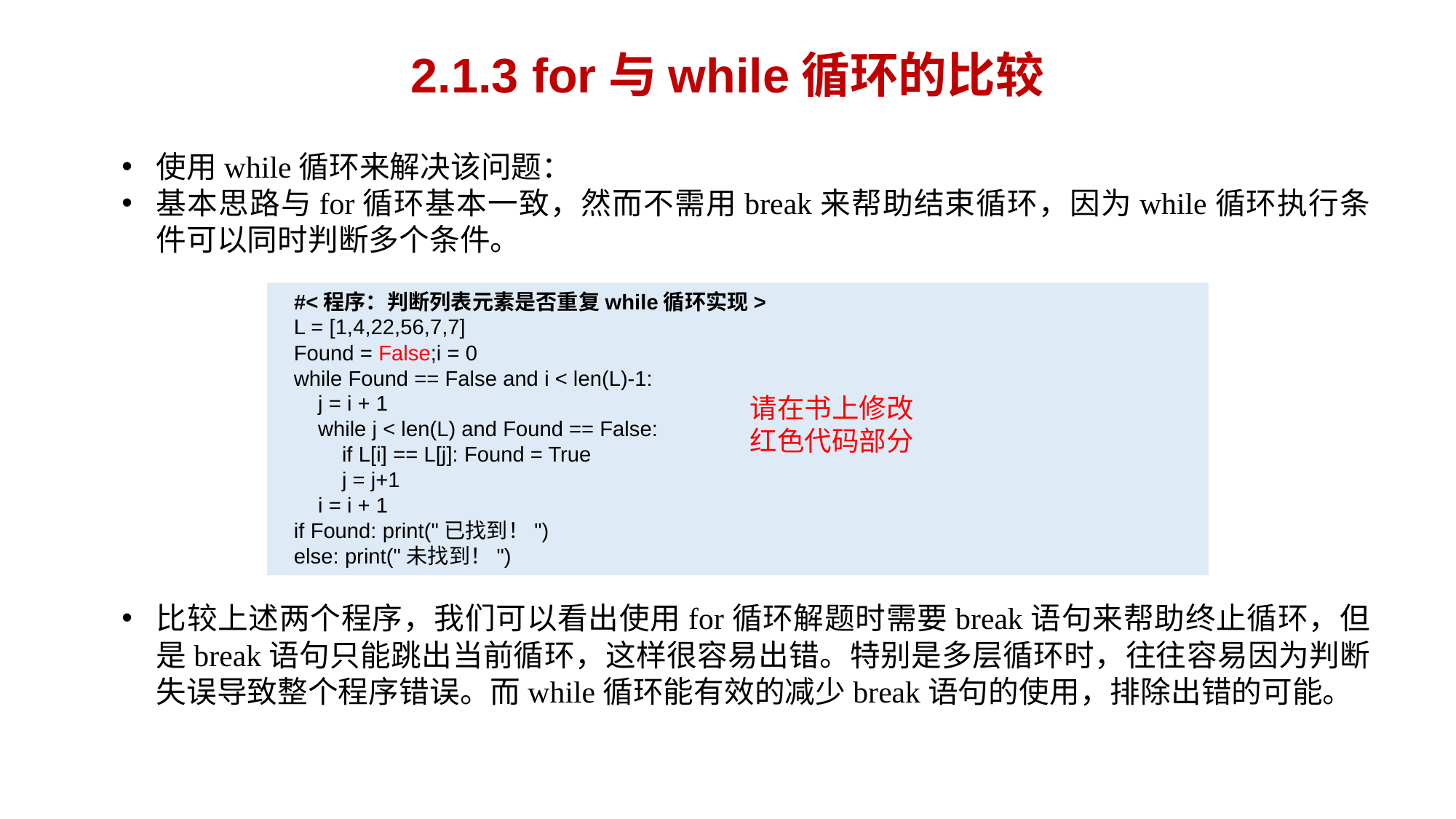

# 2.1.3 for与while循环的比较
使用while循环来解决该问题：
基本思路与for循环基本一致，然而不需用break来帮助结束循环，因为while循环执行条件可以同时判断多个条件。
#<程序：判断列表元素是否重复while循环实现>
L = [1,4,22,56,7,7]
Found = False;i = 0
while Found == False and i < len(L)-1:
    j = i + 1
    while j < len(L) and Found == False:
        if L[i] == L[j]: Found = True
        j = j+1
    i = i + 1
if Found: print("已找到！")
else: print("未找到！")
请在书上修改红色代码部分
比较上述两个程序，我们可以看出使用for循环解题时需要break语句来帮助终止循环，但是break语句只能跳出当前循环，这样很容易出错。特别是多层循环时，往往容易因为判断失误导致整个程序错误。而while循环能有效的减少break语句的使用，排除出错的可能。